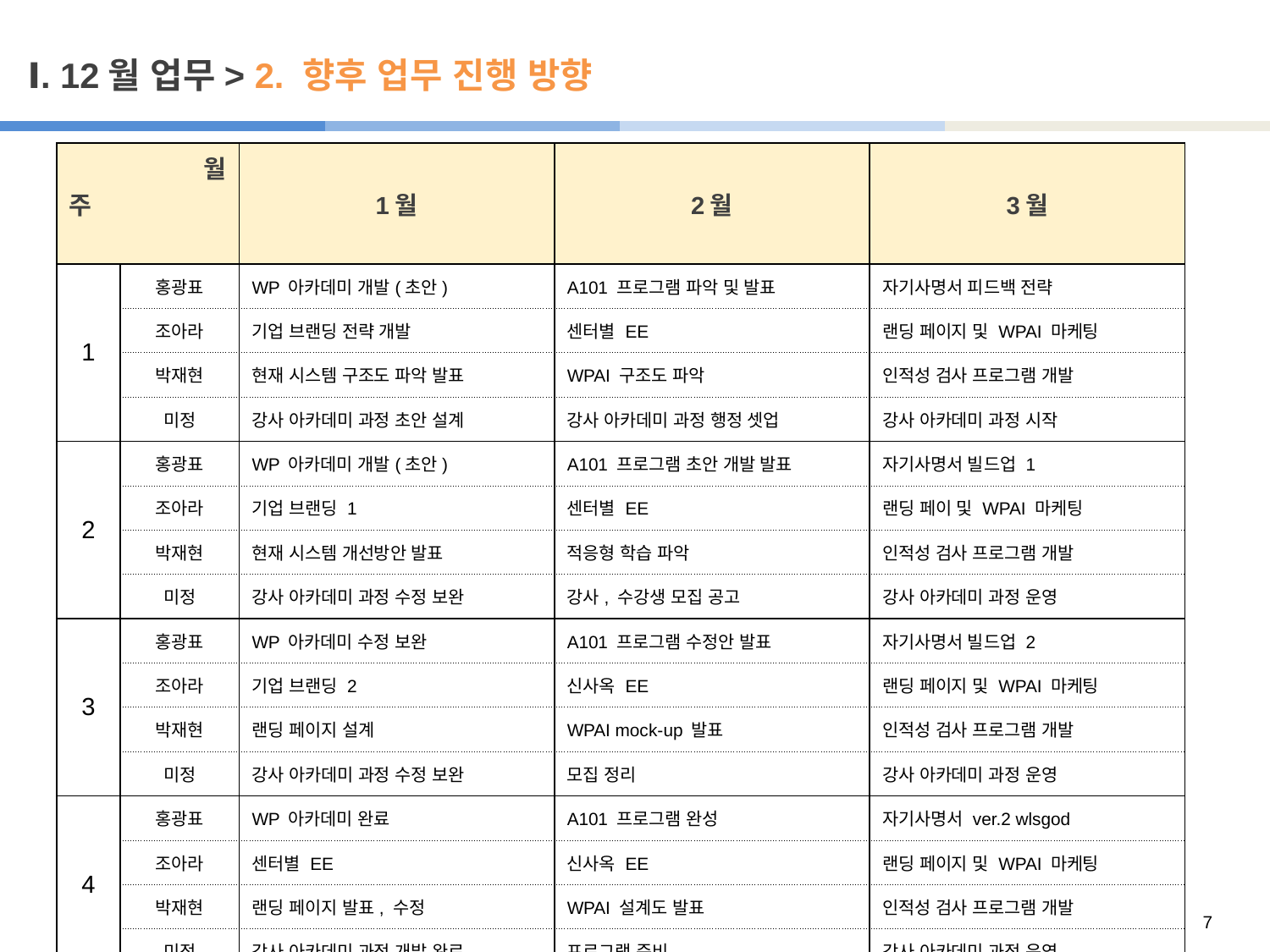

# Ⅰ. 12월 업무> 2. 향후 업무 진행 방향
| 월 주 |  | 1월 | 2월 | 3월 |
| --- | --- | --- | --- | --- |
| 1 | 홍광표 | WP 아카데미 개발(초안) | A101 프로그램 파악 및 발표 | 자기사명서 피드백 전략 |
|  | 조아라 | 기업 브랜딩 전략 개발 | 센터별 EE | 랜딩 페이지 및 WPAI 마케팅 |
|  | 박재현 | 현재 시스템 구조도 파악 발표 | WPAI 구조도 파악 | 인적성 검사 프로그램 개발 |
|  | 미정 | 강사 아카데미 과정 초안 설계 | 강사 아카데미 과정 행정 셋업 | 강사 아카데미 과정 시작 |
| 2 | 홍광표 | WP 아카데미 개발(초안) | A101 프로그램 초안 개발 발표 | 자기사명서 빌드업 1 |
|  | 조아라 | 기업 브랜딩 1 | 센터별 EE | 랜딩 페이 및 WPAI 마케팅 |
|  | 박재현 | 현재 시스템 개선방안 발표 | 적응형 학습 파악 | 인적성 검사 프로그램 개발 |
|  | 미정 | 강사 아카데미 과정 수정 보완 | 강사, 수강생 모집 공고 | 강사 아카데미 과정 운영 |
| 3 | 홍광표 | WP 아카데미 수정 보완 | A101 프로그램 수정안 발표 | 자기사명서 빌드업 2 |
|  | 조아라 | 기업 브랜딩 2 | 신사옥 EE | 랜딩 페이지 및 WPAI 마케팅 |
|  | 박재현 | 랜딩 페이지 설계 | WPAI mock-up 발표 | 인적성 검사 프로그램 개발 |
|  | 미정 | 강사 아카데미 과정 수정 보완 | 모집 정리 | 강사 아카데미 과정 운영 |
| 4 | 홍광표 | WP 아카데미 완료 | A101 프로그램 완성 | 자기사명서 ver.2 wlsgod |
|  | 조아라 | 센터별 EE | 신사옥 EE | 랜딩 페이지 및 WPAI 마케팅 |
|  | 박재현 | 랜딩 페이지 발표, 수정 | WPAI 설계도 발표 | 인적성 검사 프로그램 개발 |
|  | 미정 | 강사 아카데미 과정 개발 완료 | 프로그램 준비 | 강사 아카데미 과정 운영 |
7